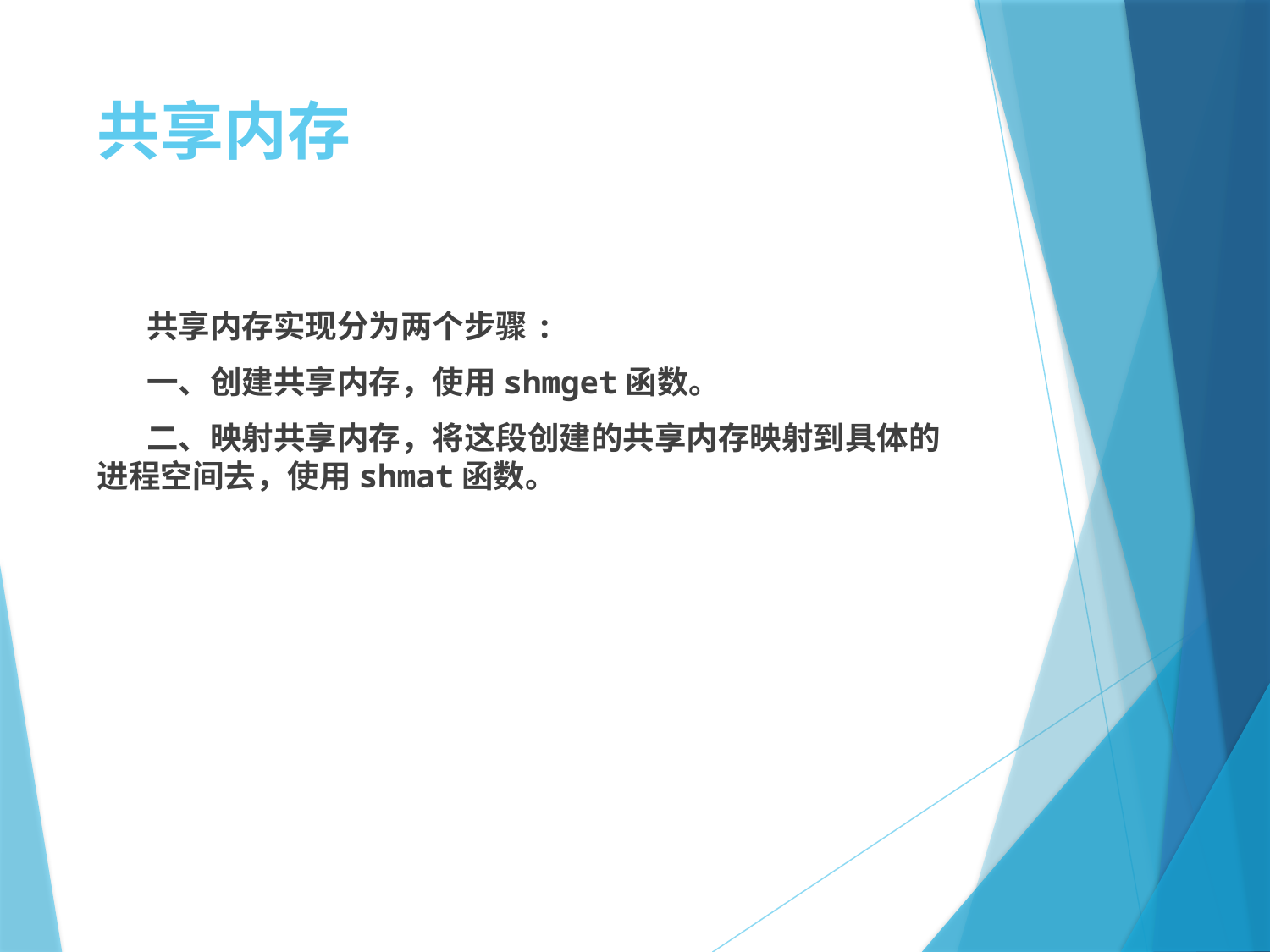

# 共享内存
共享内存实现分为两个步骤:
一、创建共享内存，使用shmget函数。
二、映射共享内存，将这段创建的共享内存映射到具体的进程空间去，使用shmat函数。